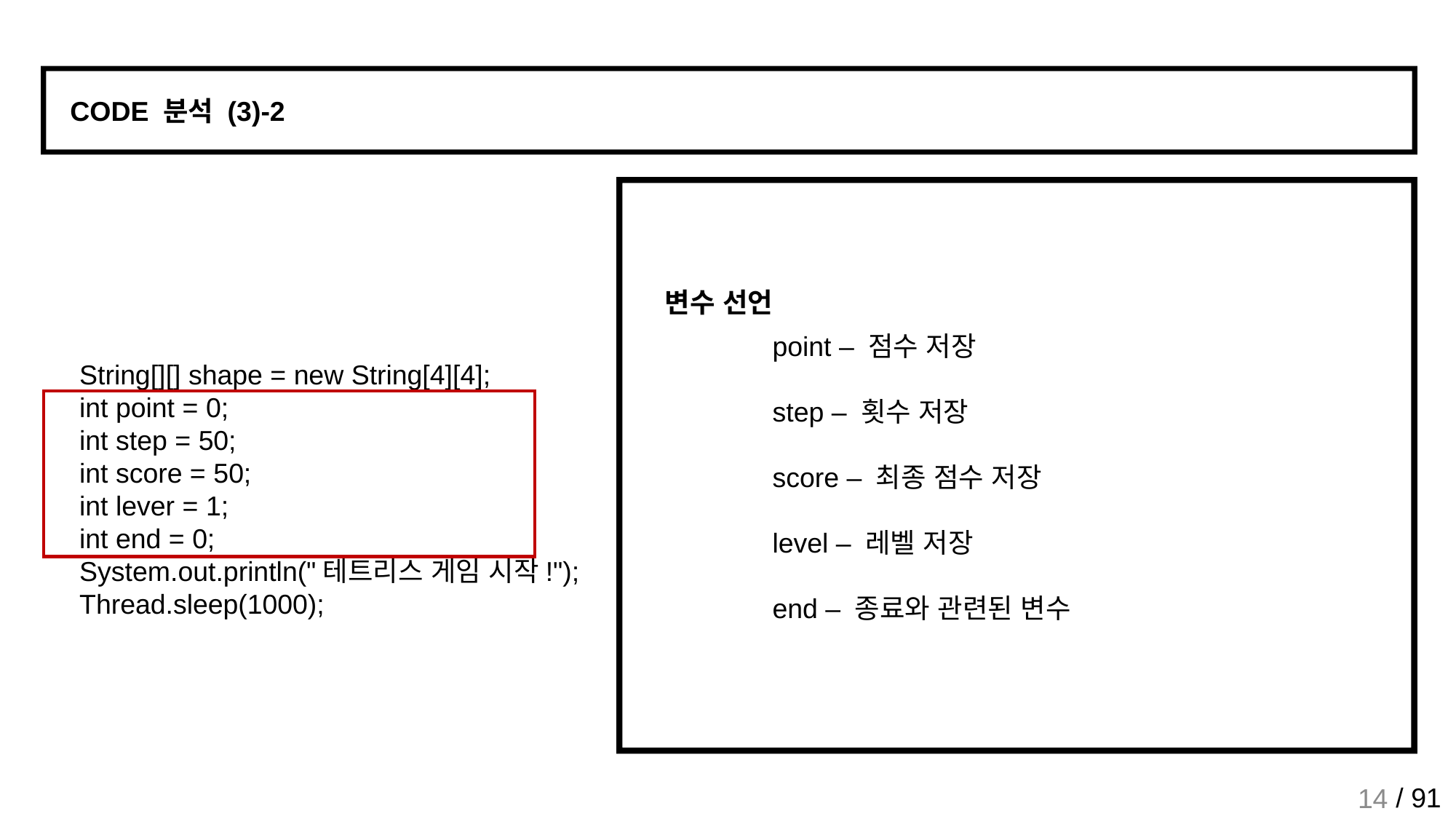

CODE 분석 (3)-2

변수 선언
point – 점수 저장

step – 횟수 저장

score – 최종 점수 저장

level – 레벨 저장
end – 종료와 관련된 변수
String[][] shape = new String[4][4];
int point = 0;
int step = 50;
int score = 50;
int lever = 1;
int end = 0;
System.out.println("테트리스 게임 시작!");
Thread.sleep(1000);

14